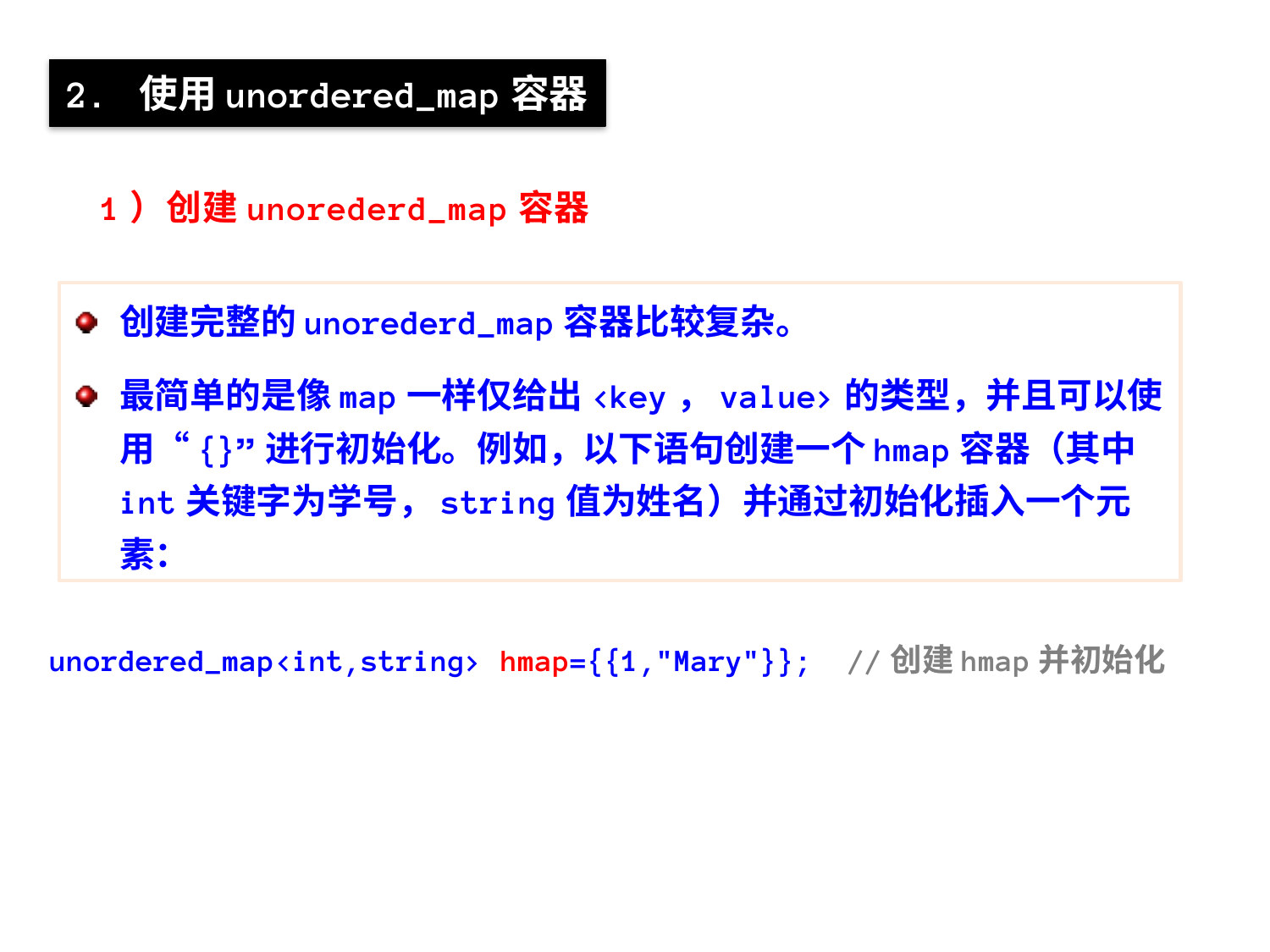

2. 使用unordered_map容器
1）创建unorederd_map容器
创建完整的unorederd_map容器比较复杂。
最简单的是像map一样仅给出<key，value>的类型，并且可以使用“{}”进行初始化。例如，以下语句创建一个hmap容器（其中int关键字为学号，string值为姓名）并通过初始化插入一个元素：
unordered_map<int,string> hmap={{1,"Mary"}};  //创建hmap并初始化